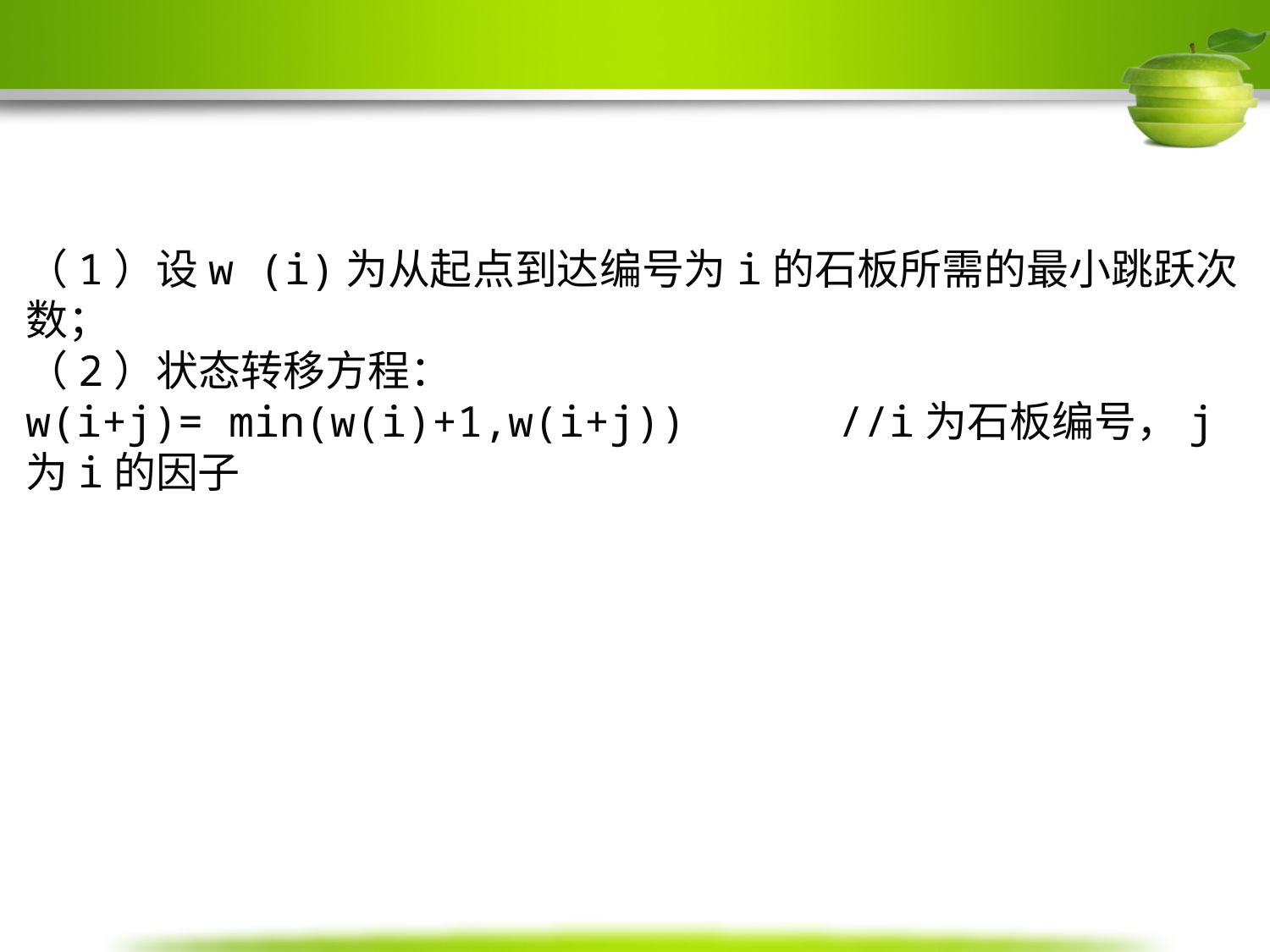

（1）设w (i)为从起点到达编号为i的石板所需的最小跳跃次数；
（2）状态转移方程：
w(i+j)= min(w(i)+1,w(i+j))      //i为石板编号，j为i的因子